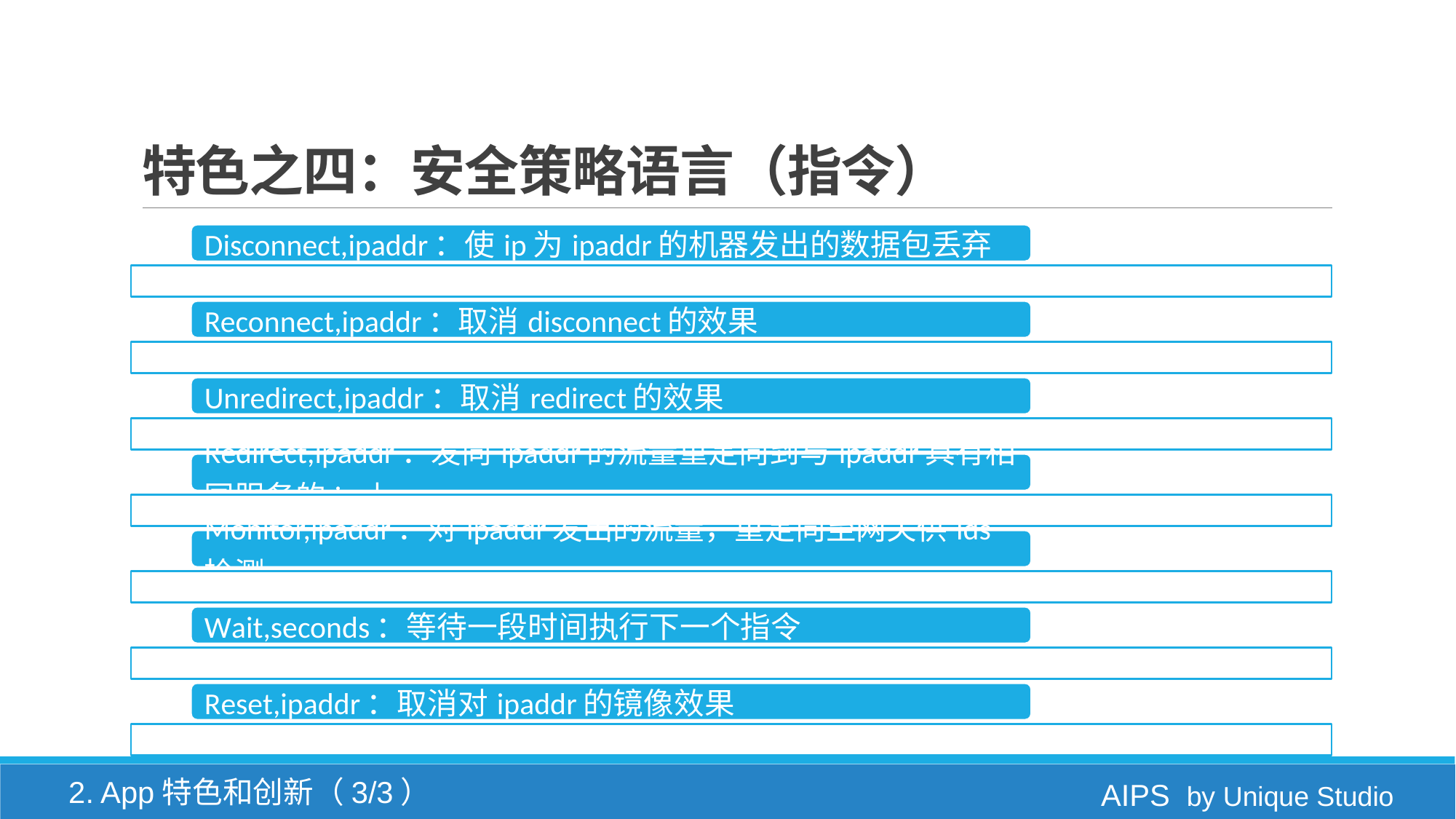

# 特色之四：安全策略语言（指令）
Disconnect,ipaddr：使ip为ipaddr的机器发出的数据包丢弃
Reconnect,ipaddr：取消disconnect的效果
Redirect,ipaddr：发向ipaddr的流量重定向到与ipaddr具有相同服务的ip上
Monitor,ipaddr：对ipaddr发出的流量，重定向至网关供ids检测
Wait,seconds：等待一段时间执行下一个指令
Reset,ipaddr：取消对ipaddr的镜像效果
Unredirect,ipaddr：取消redirect的效果
2. App特色和创新（3/3）
AIPS  by Unique Studio